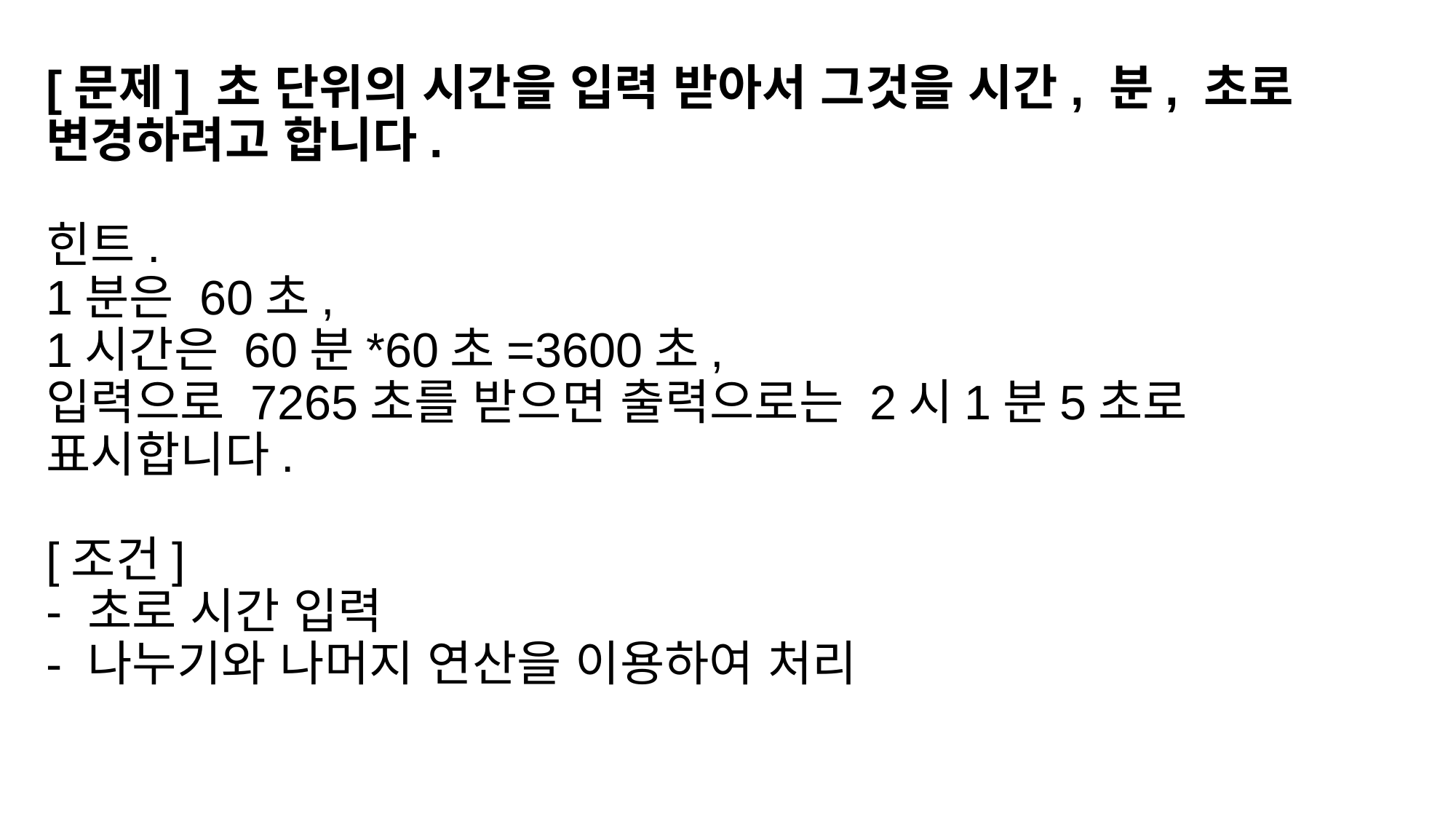

# [문제] 초 단위의 시간을 입력 받아서 그것을 시간, 분, 초로 변경하려고 합니다. 힌트. 1분은 60초, 1시간은 60분*60초=3600초, 입력으로 7265초를 받으면 출력으로는 2시1분5초로 표시합니다. [조건] - 초로 시간 입력 - 나누기와 나머지 연산을 이용하여 처리